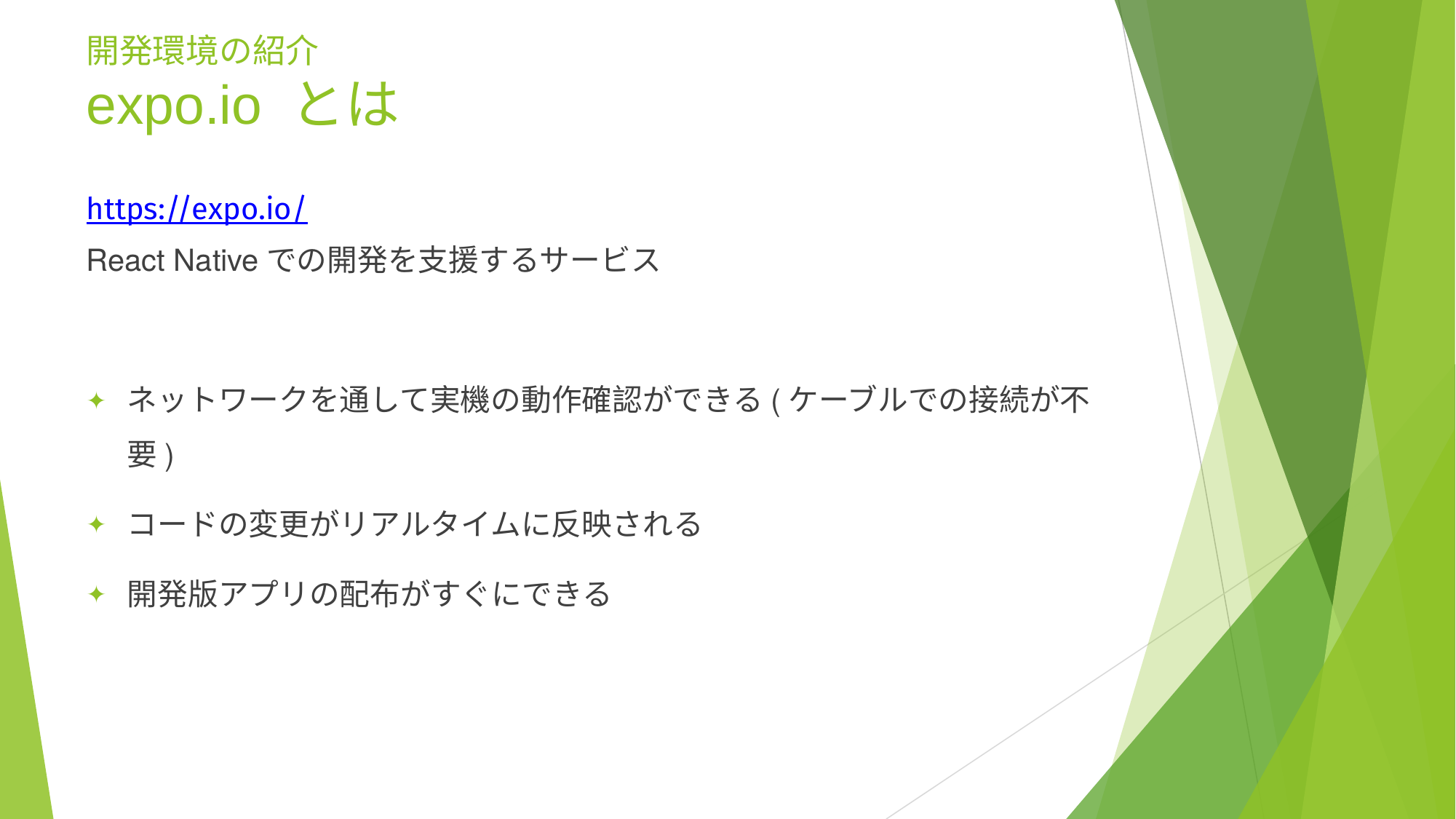

# 開発環境の紹介 expo.io とは
https://expo.io/
React Nativeでの開発を支援するサービス

ネットワークを通して実機の動作確認ができる(ケーブルでの接続が不要)
コードの変更がリアルタイムに反映される
開発版アプリの配布がすぐにできる